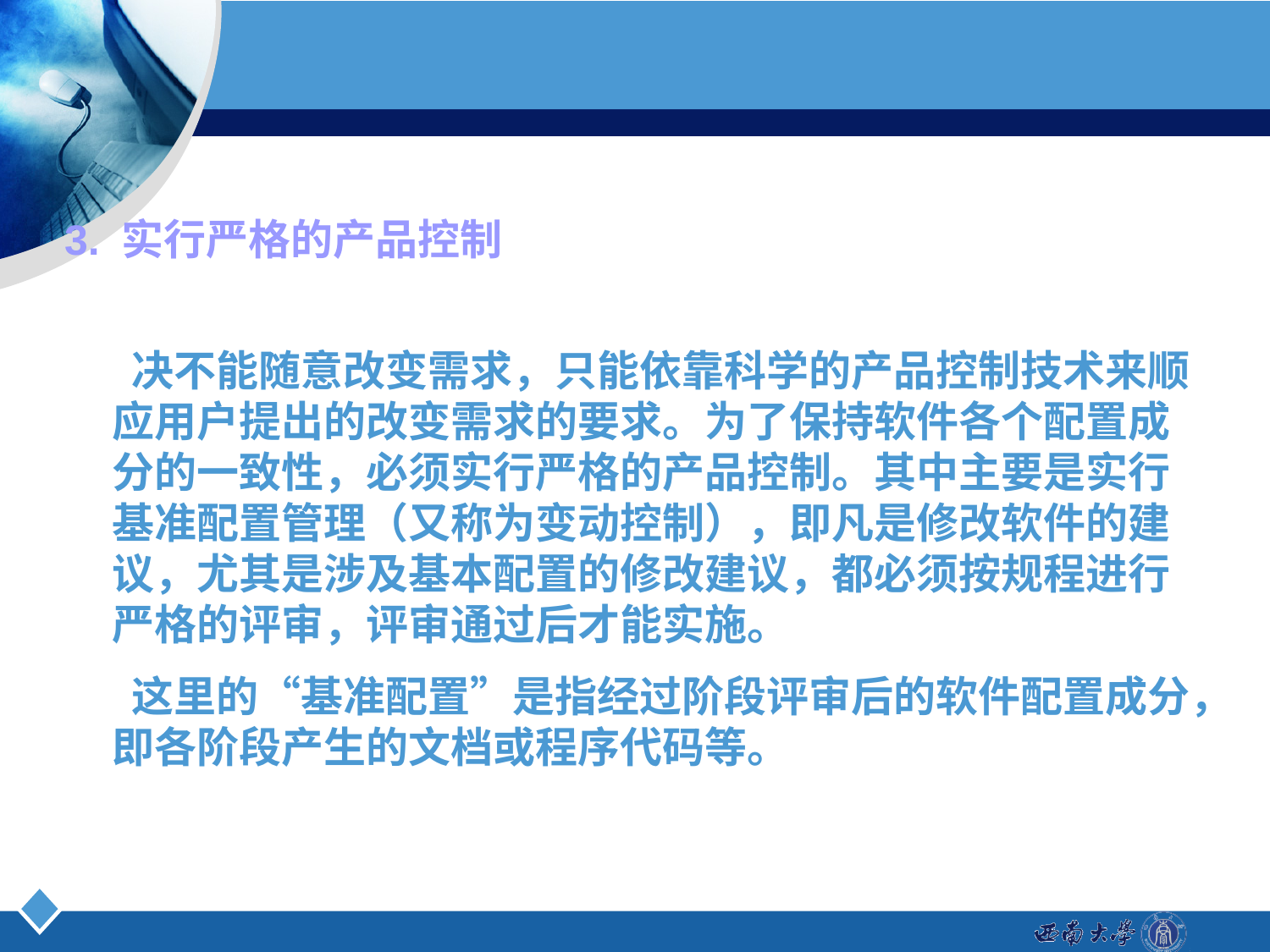

3. 实行严格的产品控制

      决不能随意改变需求，只能依靠科学的产品控制技术来顺应用户提出的改变需求的要求。为了保持软件各个配置成分的一致性，必须实行严格的产品控制。其中主要是实行基准配置管理（又称为变动控制），即凡是修改软件的建议，尤其是涉及基本配置的修改建议，都必须按规程进行严格的评审，评审通过后才能实施。
      这里的“基准配置”是指经过阶段评审后的软件配置成分，即各阶段产生的文档或程序代码等。